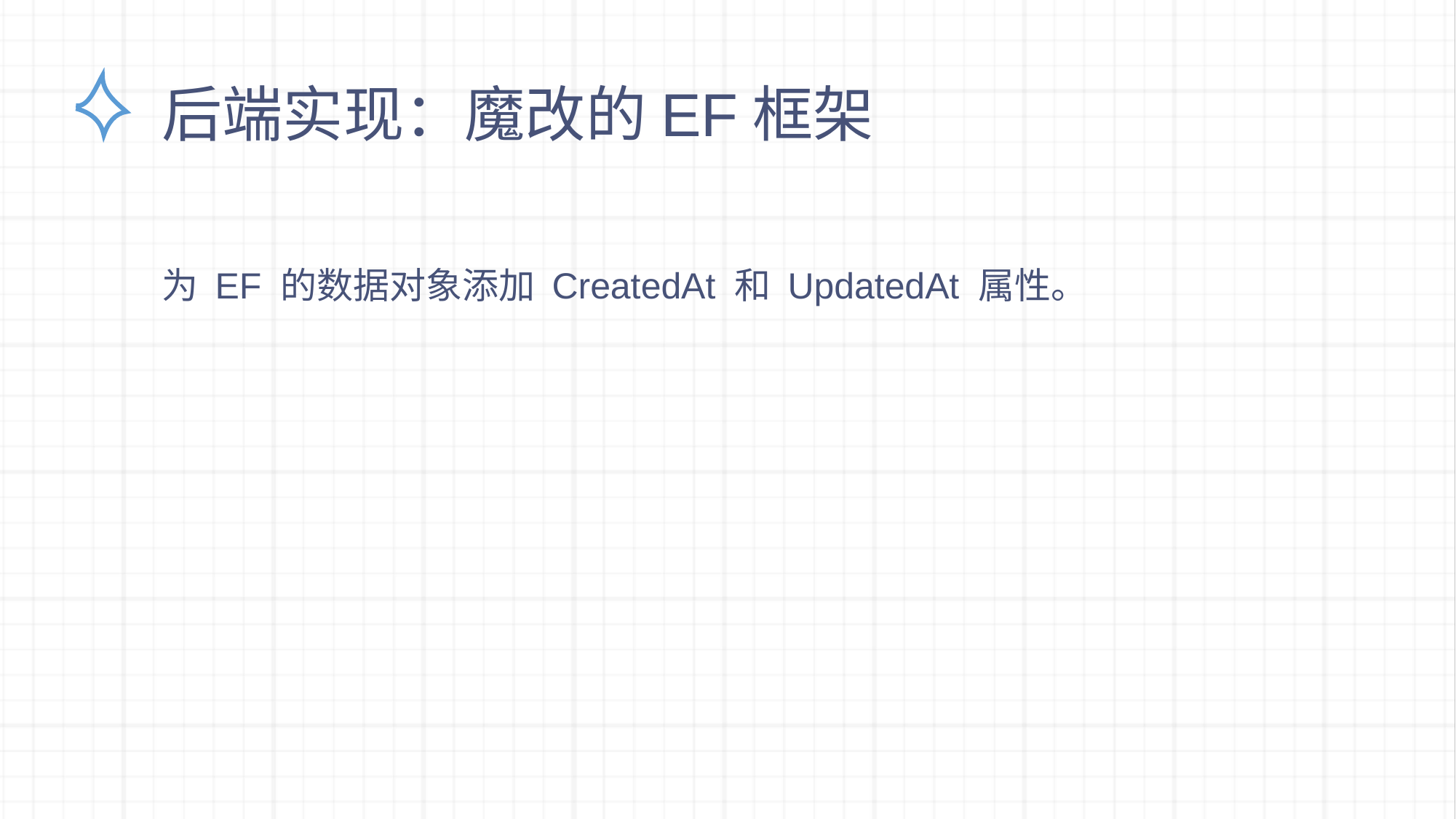

后端实现：魔改的EF框架

为 EF 的数据对象添加 CreatedAt 和 UpdatedAt 属性。